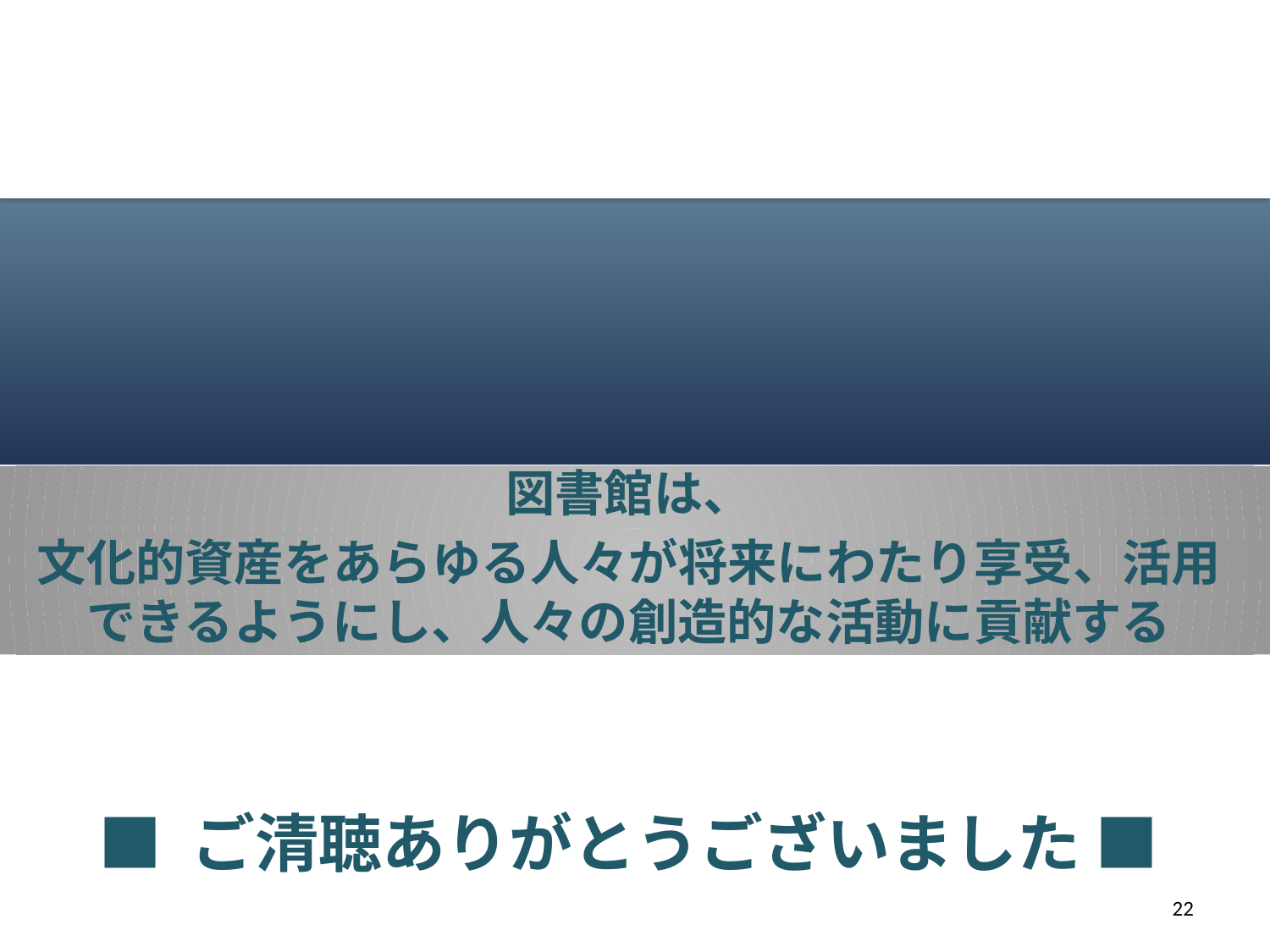

図書館は、
文化的資産をあらゆる人々が将来にわたり享受、活用できるようにし、人々の創造的な活動に貢献する
■ ご清聴ありがとうございました ■
22